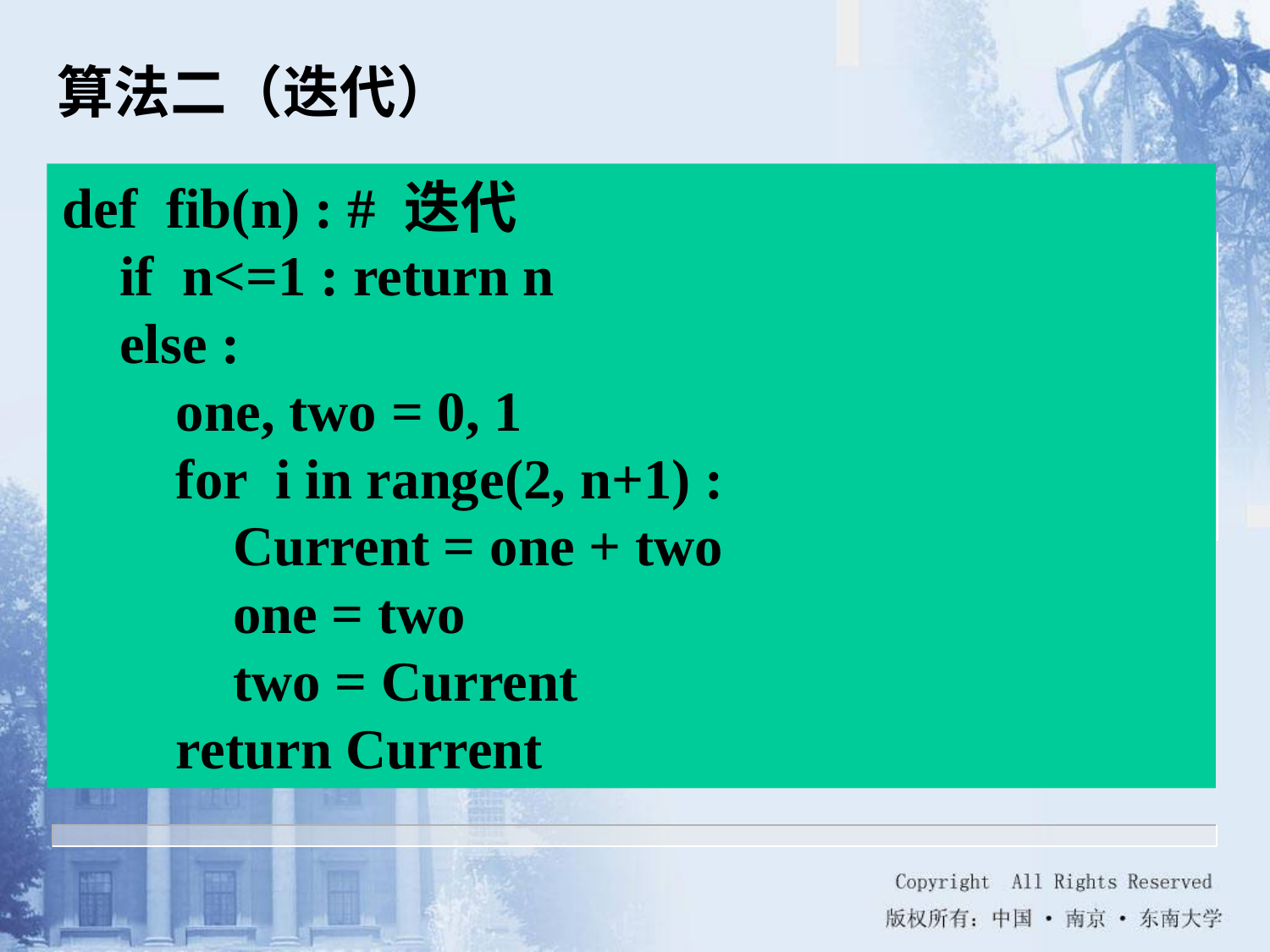

算法二（迭代）
def  fib(n) : # 迭代
    if  n<=1 : return n
    else :
        one, two = 0, 1
        for  i in range(2, n+1) :
            Current = one + two
            one = two
            two = Current
        return Current